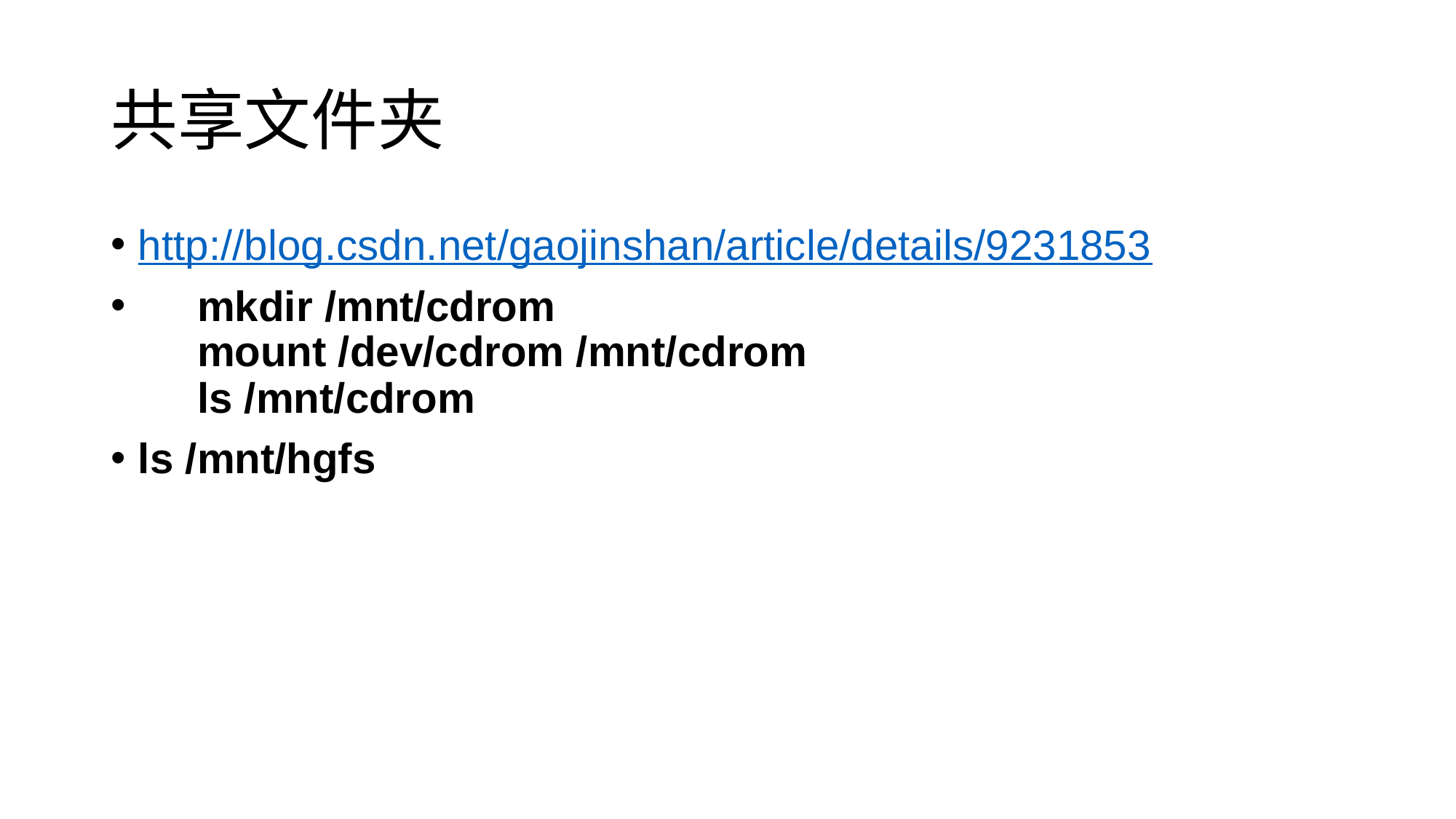

# 共享文件夹
http://blog.csdn.net/gaojinshan/article/details/9231853
     mkdir /mnt/cdrom
     mount /dev/cdrom /mnt/cdrom
     ls /mnt/cdrom
ls /mnt/hgfs